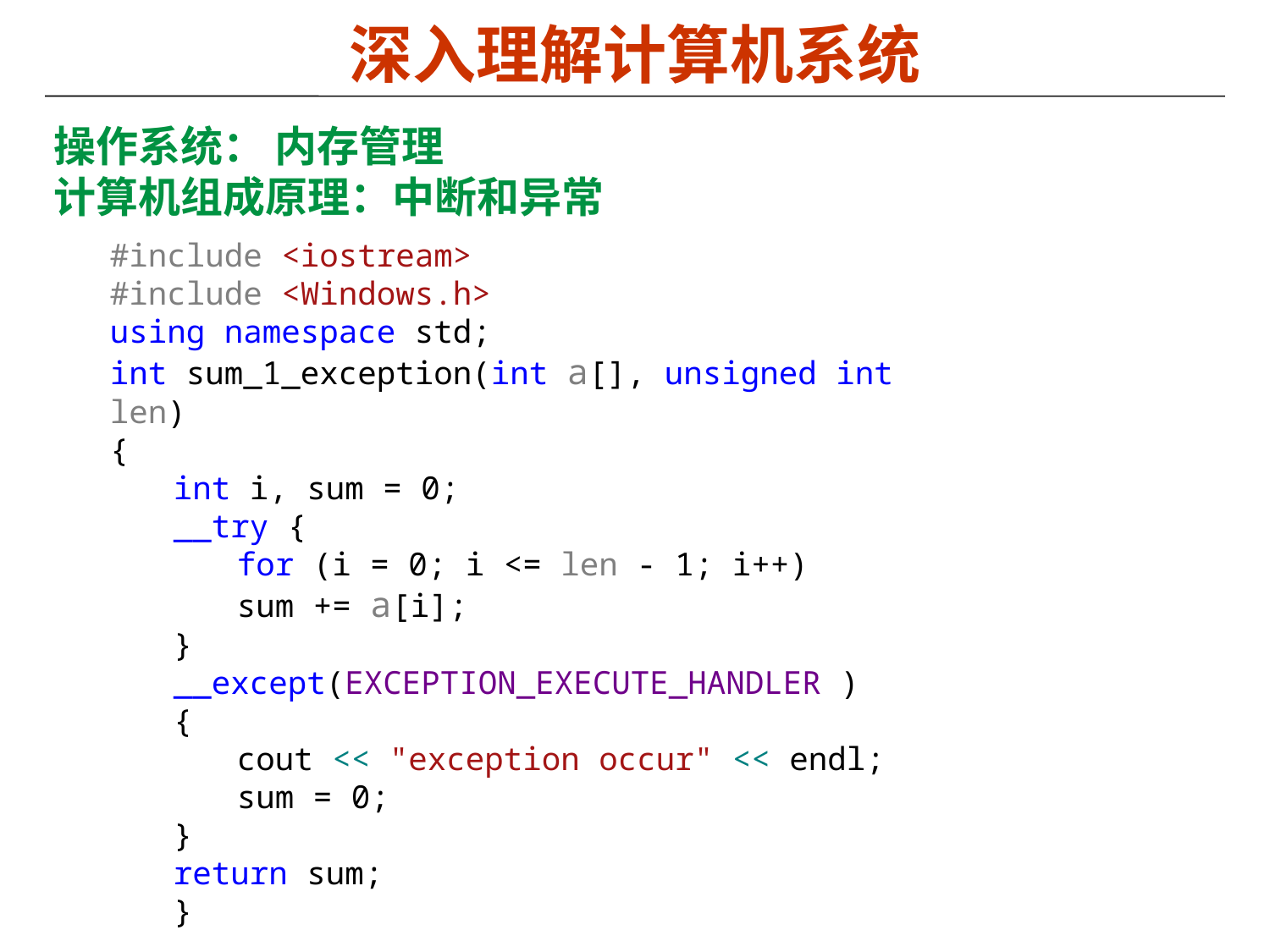

# 深入理解计算机系统
操作系统： 内存管理
计算机组成原理：中断和异常
#include <iostream>
#include <Windows.h>
using namespace std;
int sum_1_exception(int a[], unsigned int len)
{
int i, sum = 0;
__try {
for (i = 0; i <= len - 1; i++)
sum += a[i];
}
__except(EXCEPTION_EXECUTE_HANDLER )
{
cout << "exception occur" << endl;
sum = 0;
}
return sum;
}